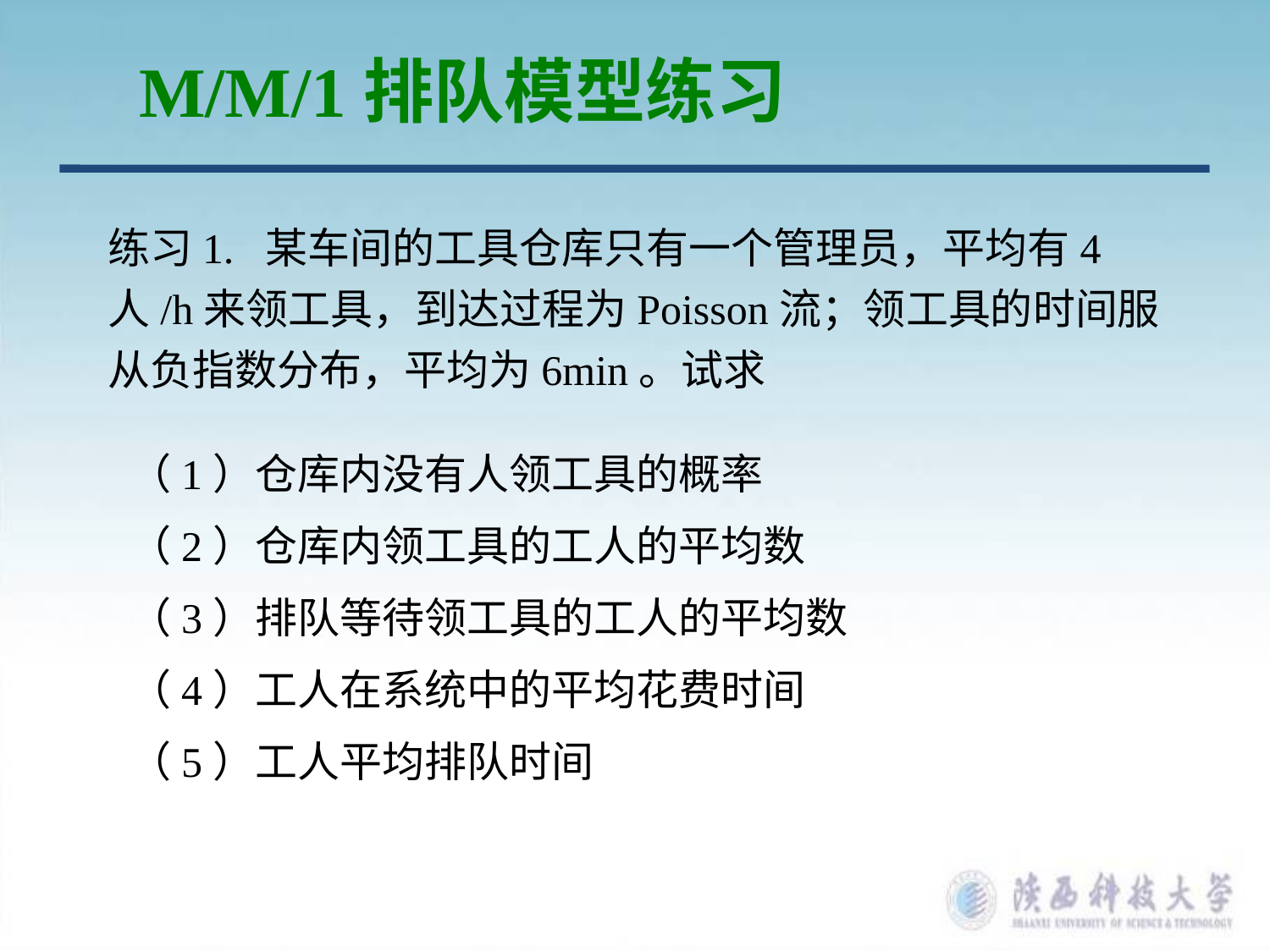

M/M/1排队模型练习

练习1.  某车间的工具仓库只有一个管理员，平均有4人/h来领工具，到达过程为Poisson流；领工具的时间服从负指数分布，平均为6min。试求
（1）仓库内没有人领工具的概率
（2）仓库内领工具的工人的平均数
（3）排队等待领工具的工人的平均数
（4）工人在系统中的平均花费时间
（5）工人平均排队时间